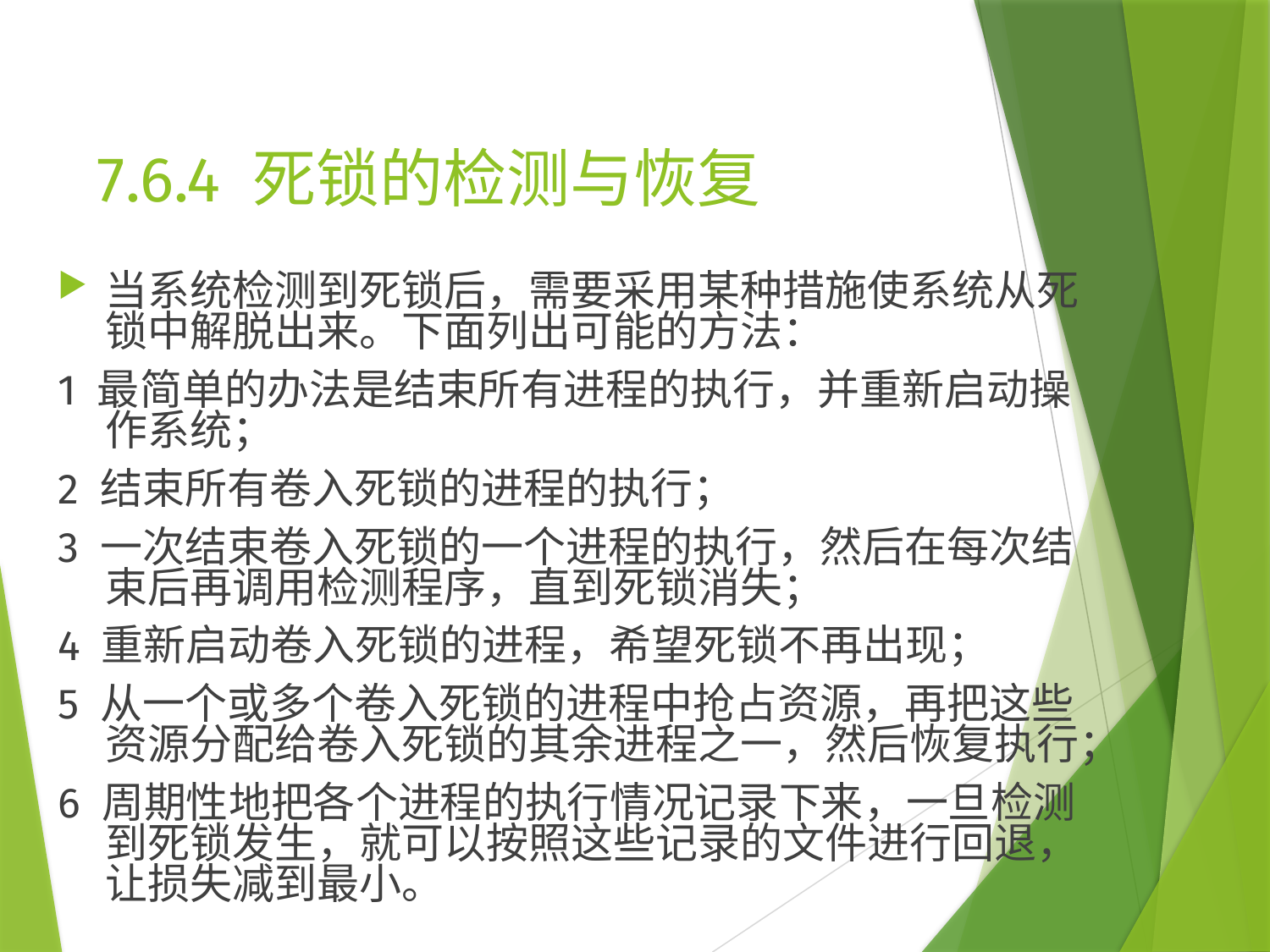

# 7.6.4 死锁的检测与恢复
当系统检测到死锁后，需要采用某种措施使系统从死锁中解脱出来。下面列出可能的方法：
1 最简单的办法是结束所有进程的执行，并重新启动操作系统；
2 结束所有卷入死锁的进程的执行；
3 一次结束卷入死锁的一个进程的执行，然后在每次结束后再调用检测程序，直到死锁消失；
4 重新启动卷入死锁的进程，希望死锁不再出现；
5 从一个或多个卷入死锁的进程中抢占资源，再把这些资源分配给卷入死锁的其余进程之一，然后恢复执行；
6 周期性地把各个进程的执行情况记录下来，一旦检测到死锁发生，就可以按照这些记录的文件进行回退，让损失减到最小。